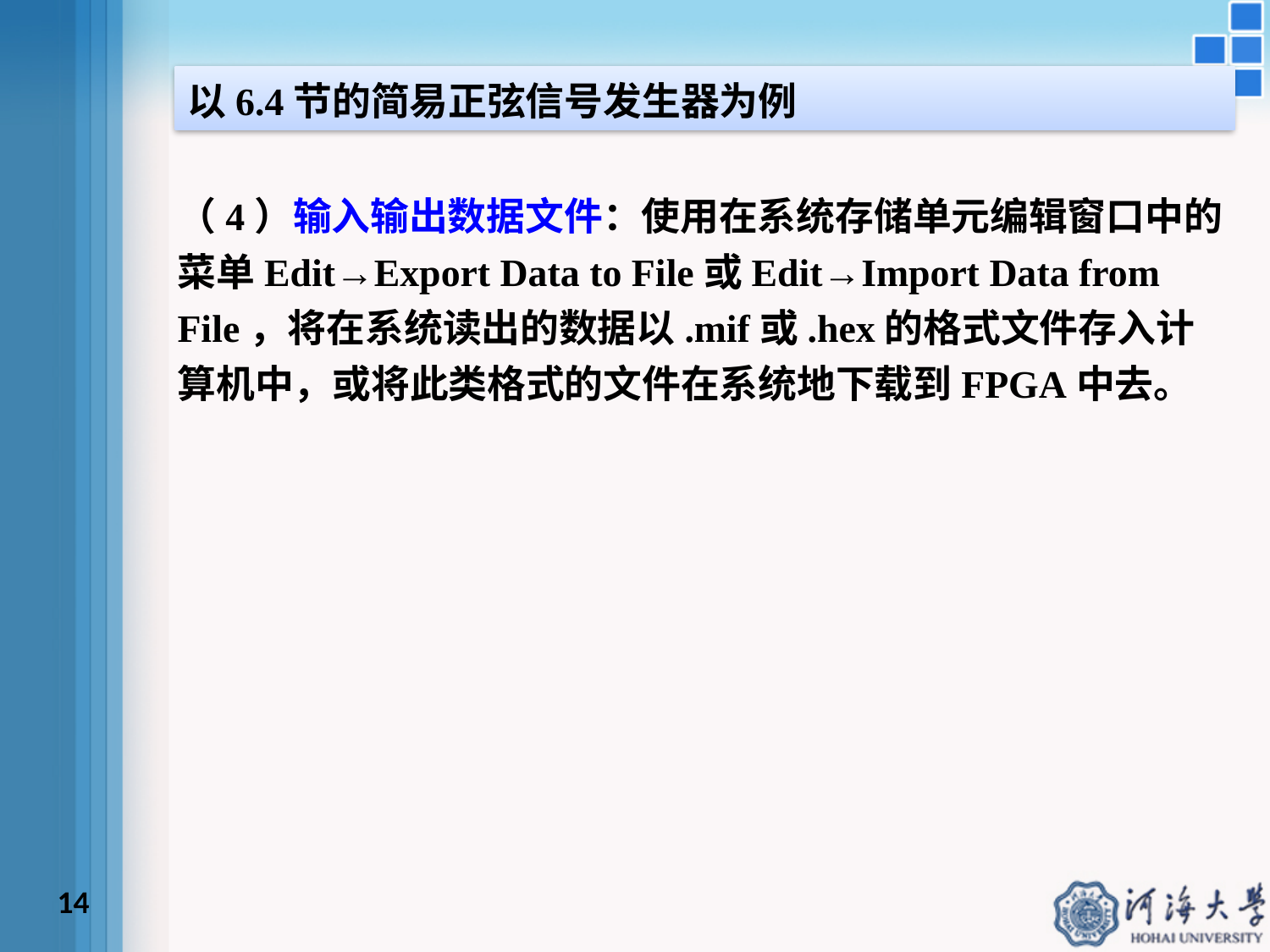

以6.4节的简易正弦信号发生器为例
（4）输入输出数据文件：使用在系统存储单元编辑窗口中的菜单Edit→Export Data to File或Edit→Import Data from File，将在系统读出的数据以.mif或.hex的格式文件存入计算机中，或将此类格式的文件在系统地下载到FPGA中去。
14